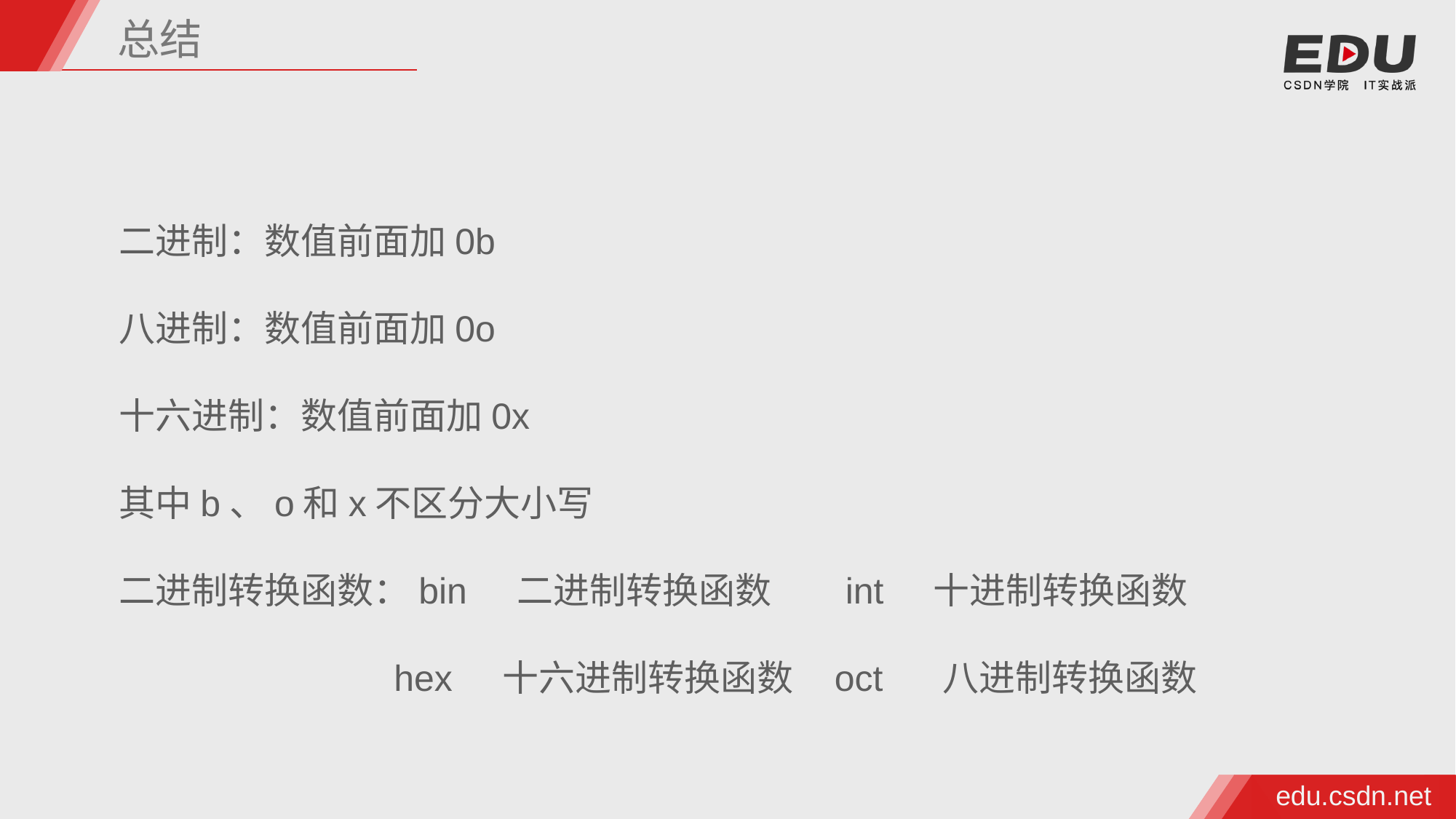

总结
二进制：数值前面加0b
八进制：数值前面加0o
十六进制：数值前面加0x
其中b、o和x不区分大小写
二进制转换函数：bin    二进制转换函数        int    十进制转换函数
                           hex    十六进制转换函数    oct     八进制转换函数
edu.csdn.net